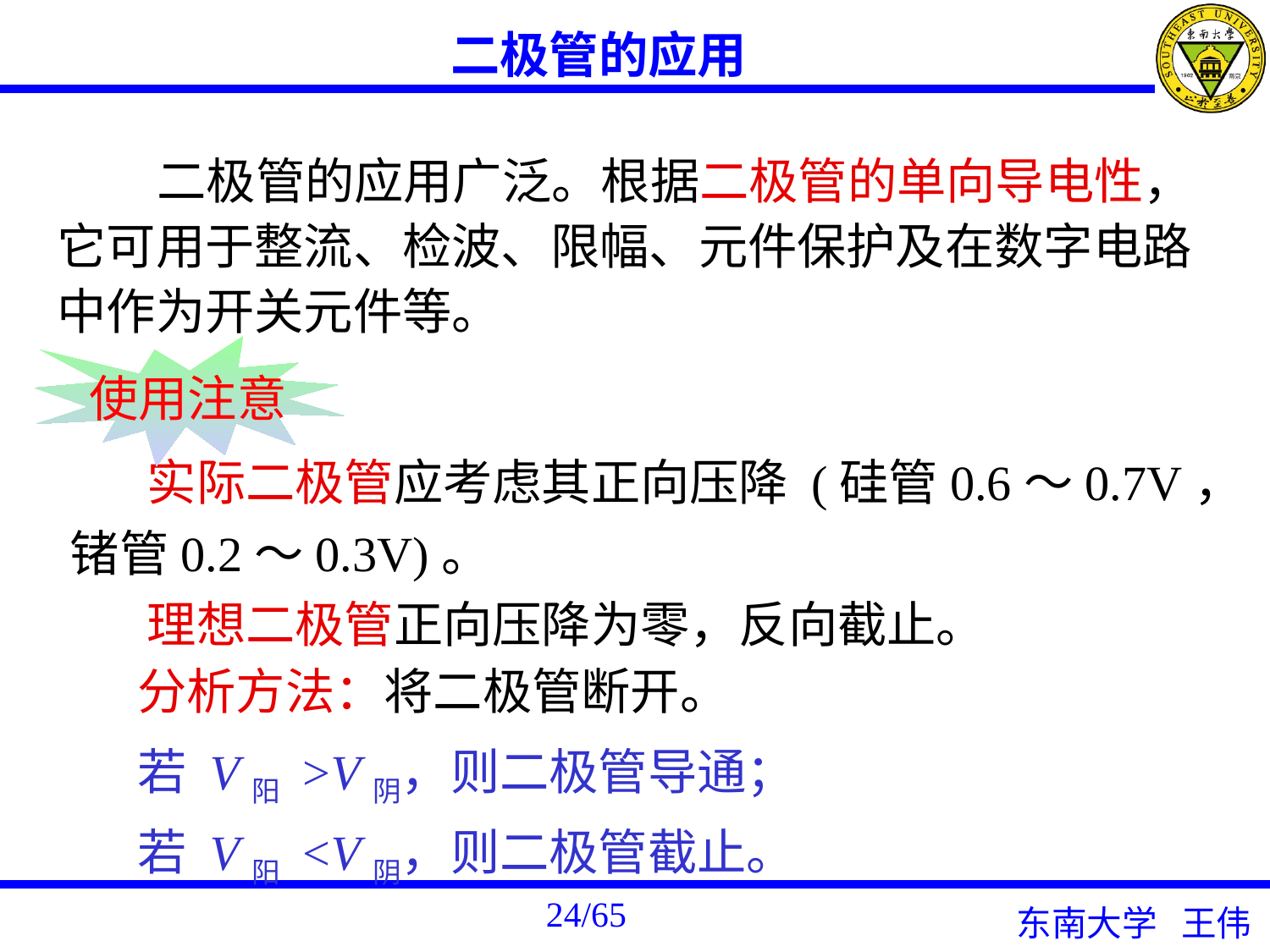

二极管的应用
        二极管的应用广泛。根据二极管的单向导电性，它可用于整流、检波、限幅、元件保护及在数字电路中作为开关元件等。
使用注意
        实际二极管应考虑其正向压降 (硅管0.6～0.7V，
 锗管0.2～0.3V)。
        理想二极管正向压降为零，反向截止。
分析方法：将二极管断开。
若 V阳 >V阴，则二极管导通；
若 V阳 <V阴，则二极管截止。